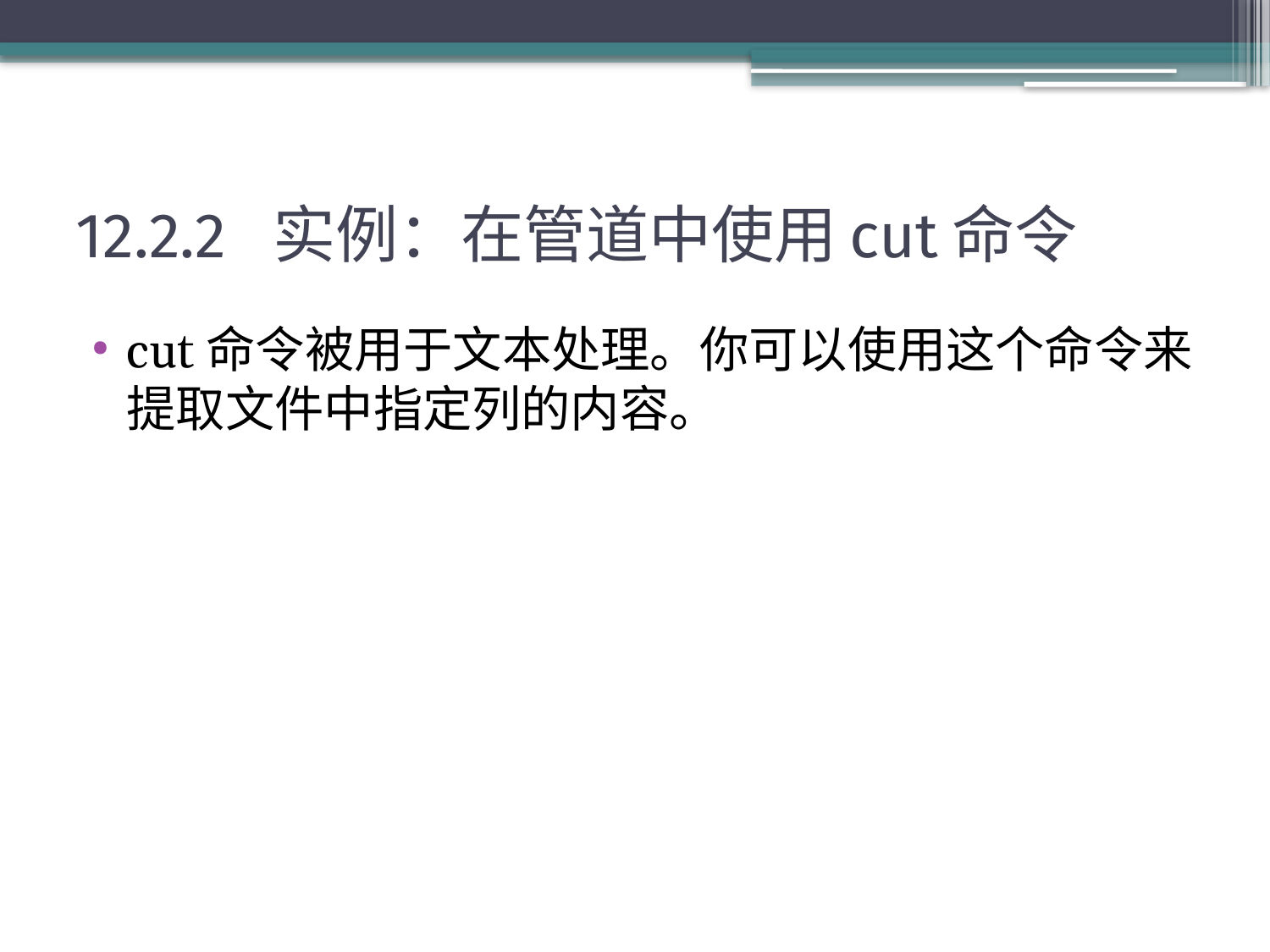

# 12.2.2  实例：在管道中使用cut命令
cut命令被用于文本处理。你可以使用这个命令来提取文件中指定列的内容。